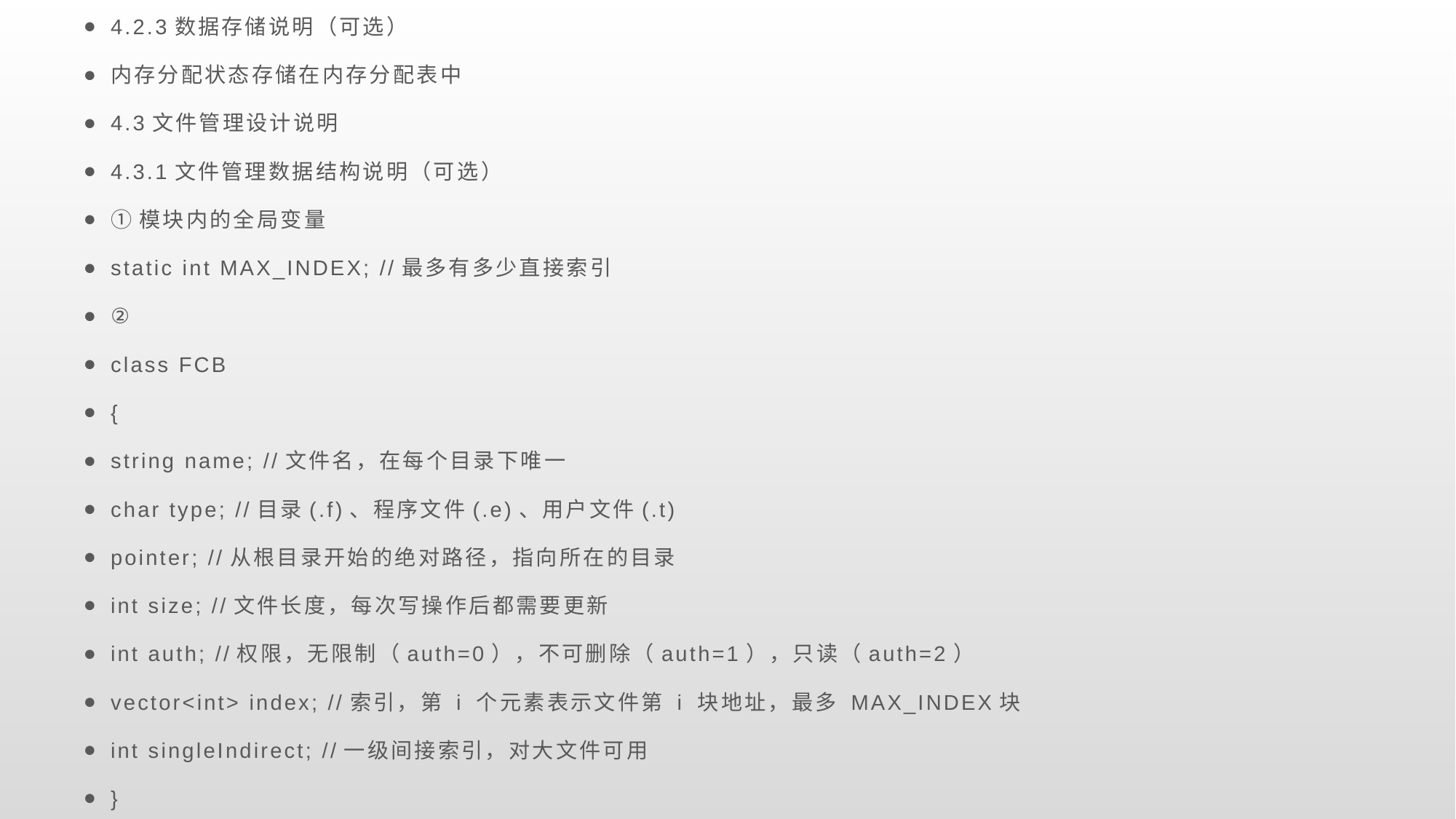

4.2.3数据存储说明（可选）
内存分配状态存储在内存分配表中
4.3文件管理设计说明
4.3.1文件管理数据结构说明（可选）
①模块内的全局变量
static int MAX_INDEX; //最多有多少直接索引
②
class FCB
{
string name; //文件名，在每个目录下唯一
char type; //目录(.f)、程序文件(.e)、用户文件(.t)
pointer; //从根目录开始的绝对路径，指向所在的目录
int size; //文件长度，每次写操作后都需要更新
int auth; //权限，无限制（auth=0），不可删除（auth=1），只读（auth=2）
vector<int> index; //索引，第 i 个元素表示文件第 i 块地址，最多 MAX_INDEX块
int singleIndirect; //一级间接索引，对大文件可用
}